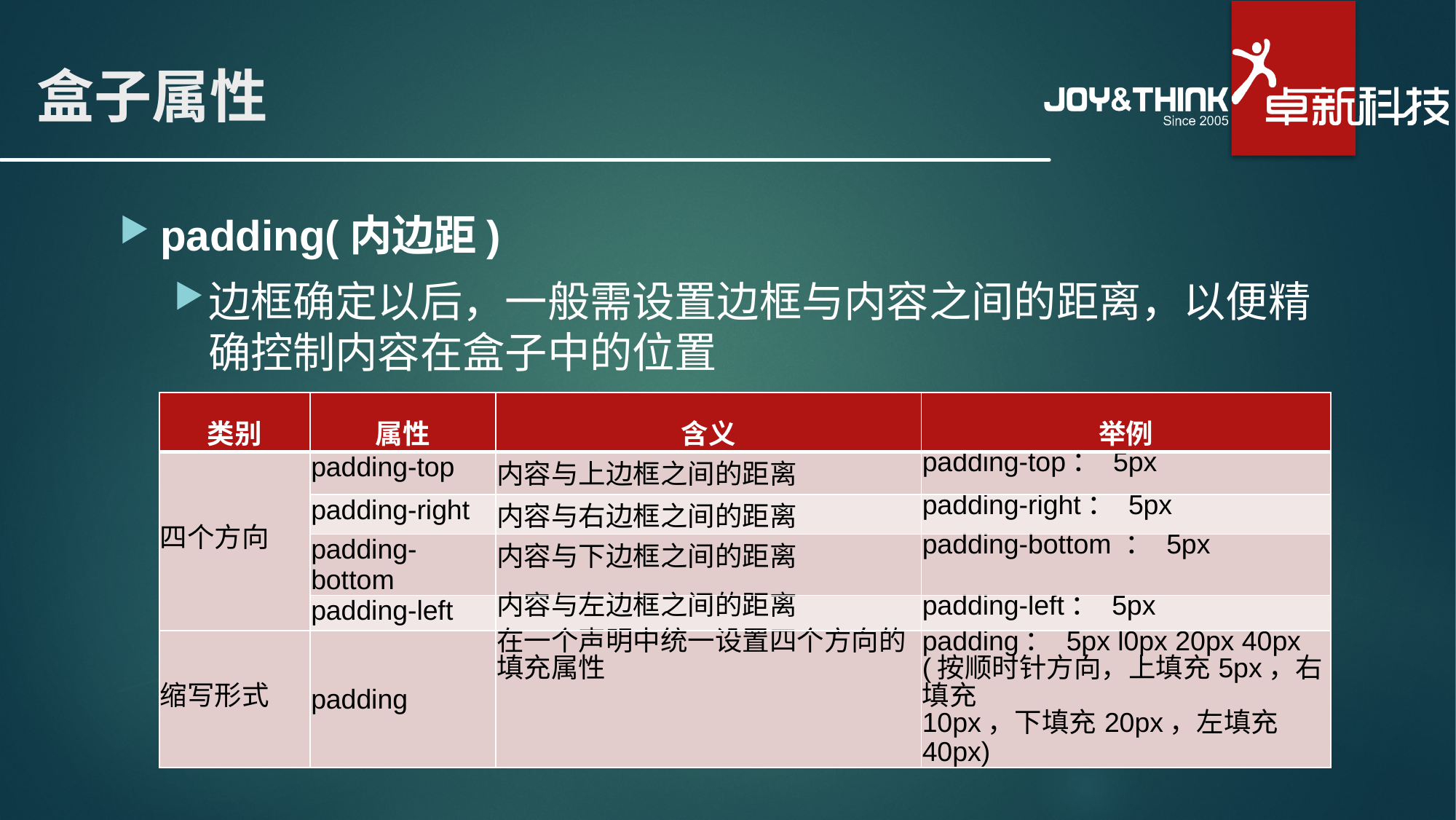

# 盒子属性
padding(内边距)
边框确定以后，一般需设置边框与内容之间的距离，以便精确控制内容在盒子中的位置
| 类别 | 属性 | 含义 | 举例 |
| --- | --- | --- | --- |
| 四个方向 | padding-top | 内容与上边框之间的距离 | padding-top： 5px |
|  | padding-right | 内容与右边框之间的距离 | padding-right： 5px |
|  | padding-bottom | 内容与下边框之间的距离 | padding-bottom ： 5px |
|  | padding-left | 内容与左边框之间的距离 | padding-left： 5px |
| 缩写形式 | padding | 在一个声明中统一设置四个方向的填充属性 | padding： 5px l0px 20px 40px (按顺时针方向，上填充5px，右填充 10px，下填充20px，左填充40px) |